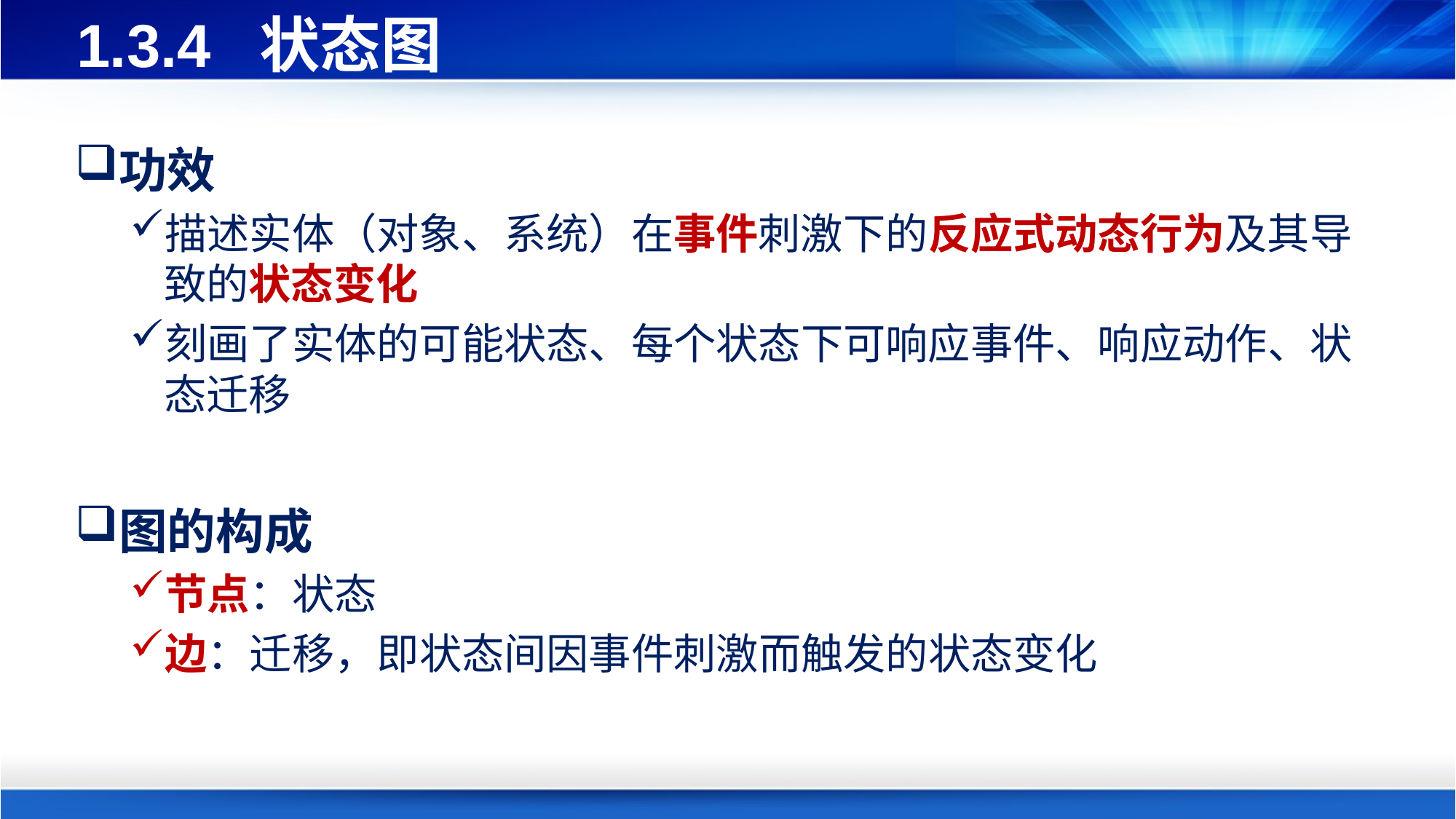

# 1.3.4  状态图
功效
描述实体（对象、系统）在事件刺激下的反应式动态行为及其导致的状态变化
刻画了实体的可能状态、每个状态下可响应事件、响应动作、状态迁移

图的构成
节点：状态
边：迁移，即状态间因事件刺激而触发的状态变化